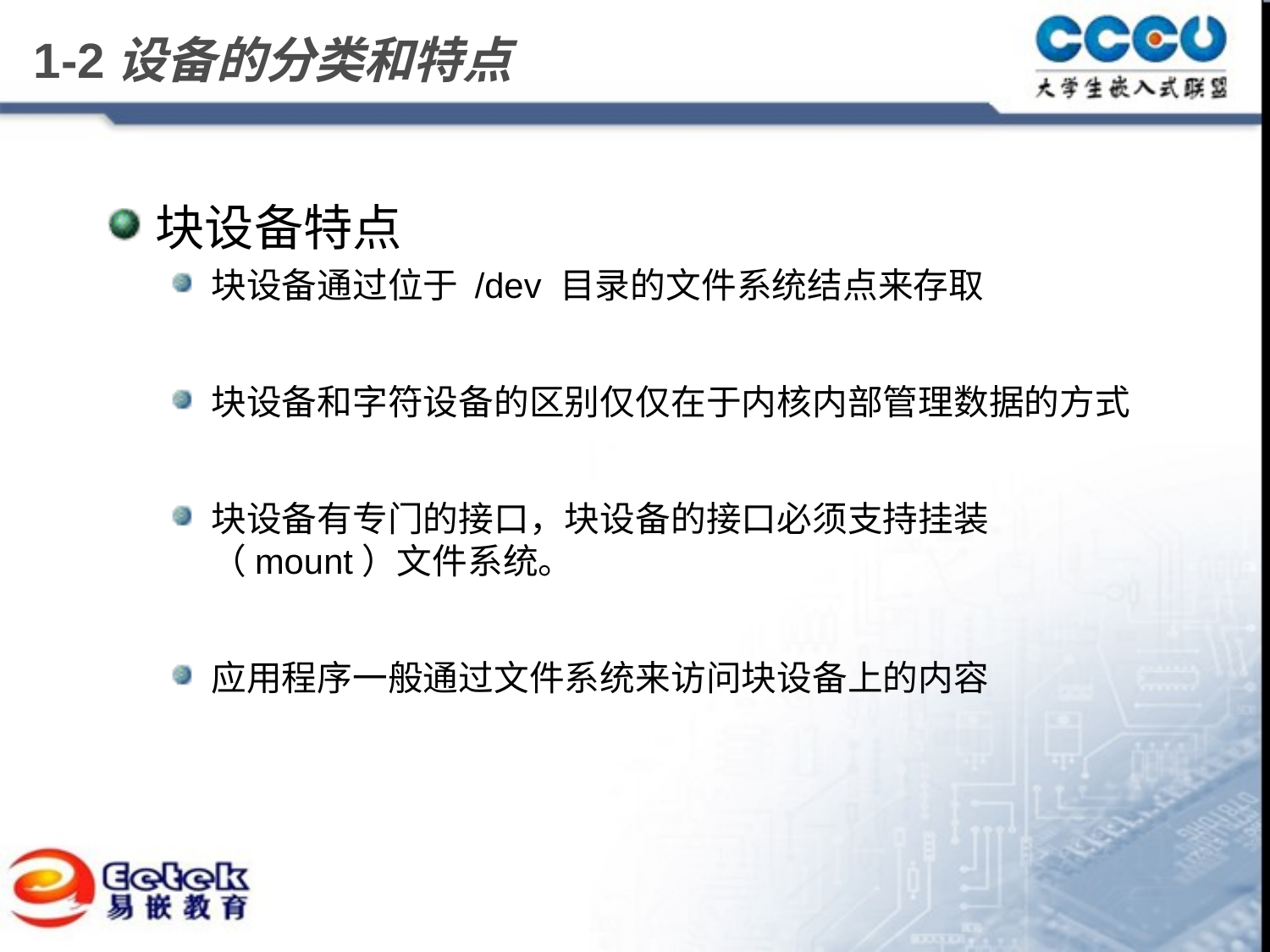

# 1-2设备的分类和特点
块设备特点
块设备通过位于 /dev 目录的文件系统结点来存取

块设备和字符设备的区别仅仅在于内核内部管理数据的方式

块设备有专门的接口，块设备的接口必须支持挂装（mount）文件系统。

应用程序一般通过文件系统来访问块设备上的内容